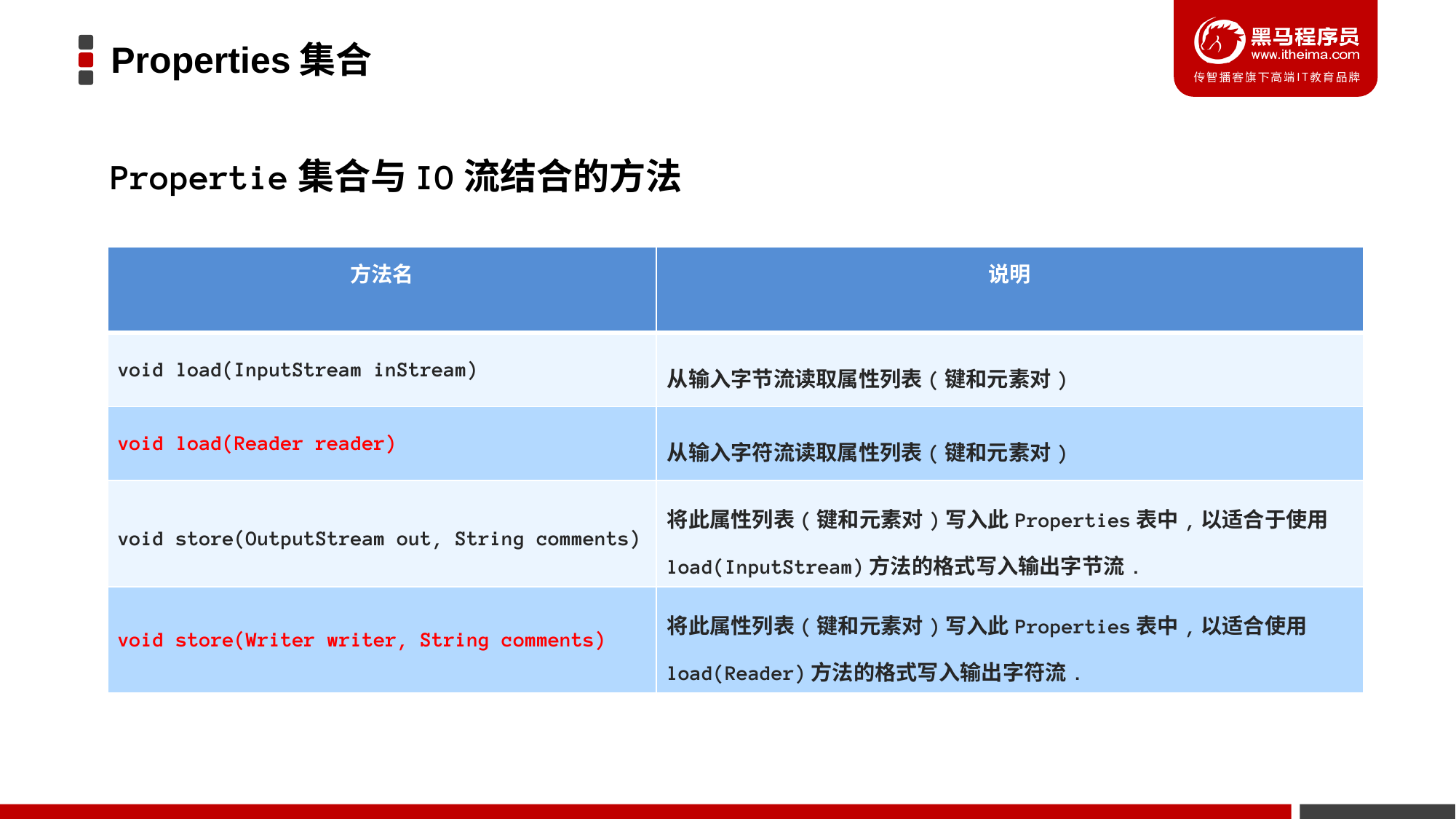

Properties集合
Propertie集合与IO流结合的方法
| 方法名 | 说明 |
| --- | --- |
| void load​(InputStream inStream) | 从输入字节流读取属性列表(键和元素对) |
| void load​(Reader reader) | 从输入字符流读取属性列表(键和元素对) |
| void store​(OutputStream out, String comments) | 将此属性列表(键和元素对)写入此Properties表中,以适合于使用 load(InputStream)方法的格式写入输出字节流. |
| void store​(Writer writer, String comments) | 将此属性列表(键和元素对)写入此Properties表中,以适合使用 load(Reader)方法的格式写入输出字符流. |